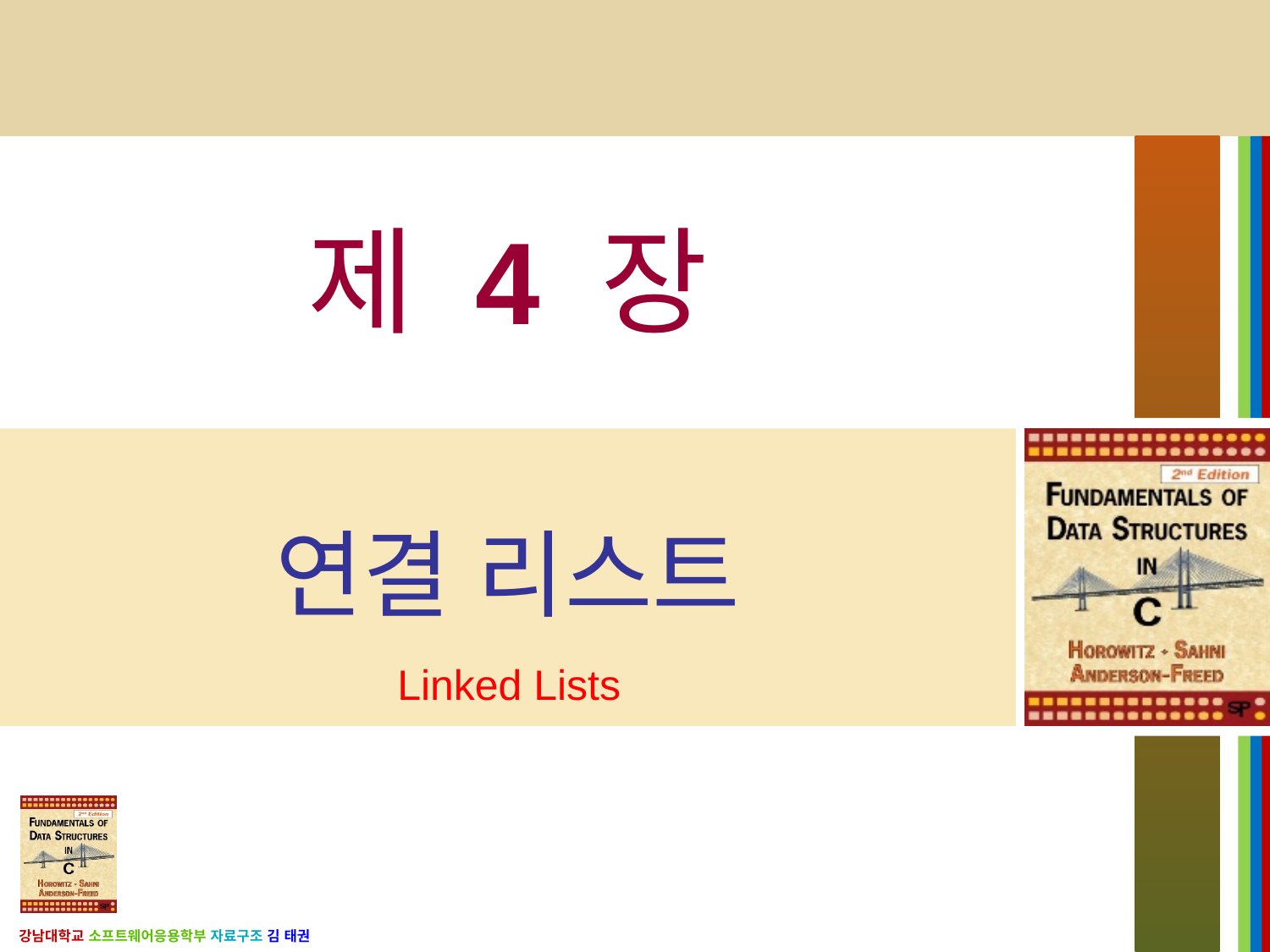

# 제 4 장
연결 리스트
Linked Lists